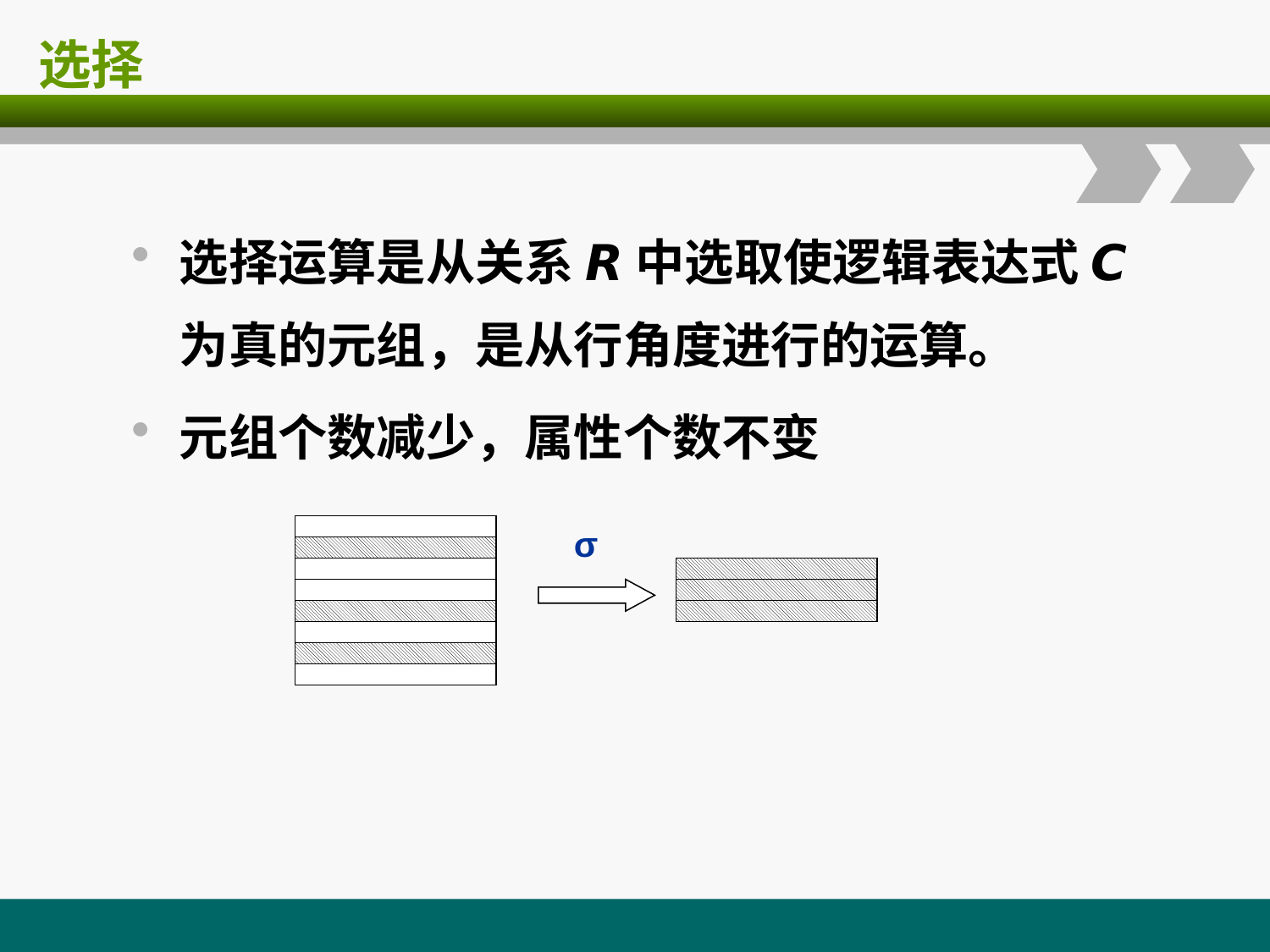

# 选择
选择运算是从关系R中选取使逻辑表达式C为真的元组，是从行角度进行的运算。
元组个数减少，属性个数不变

σ